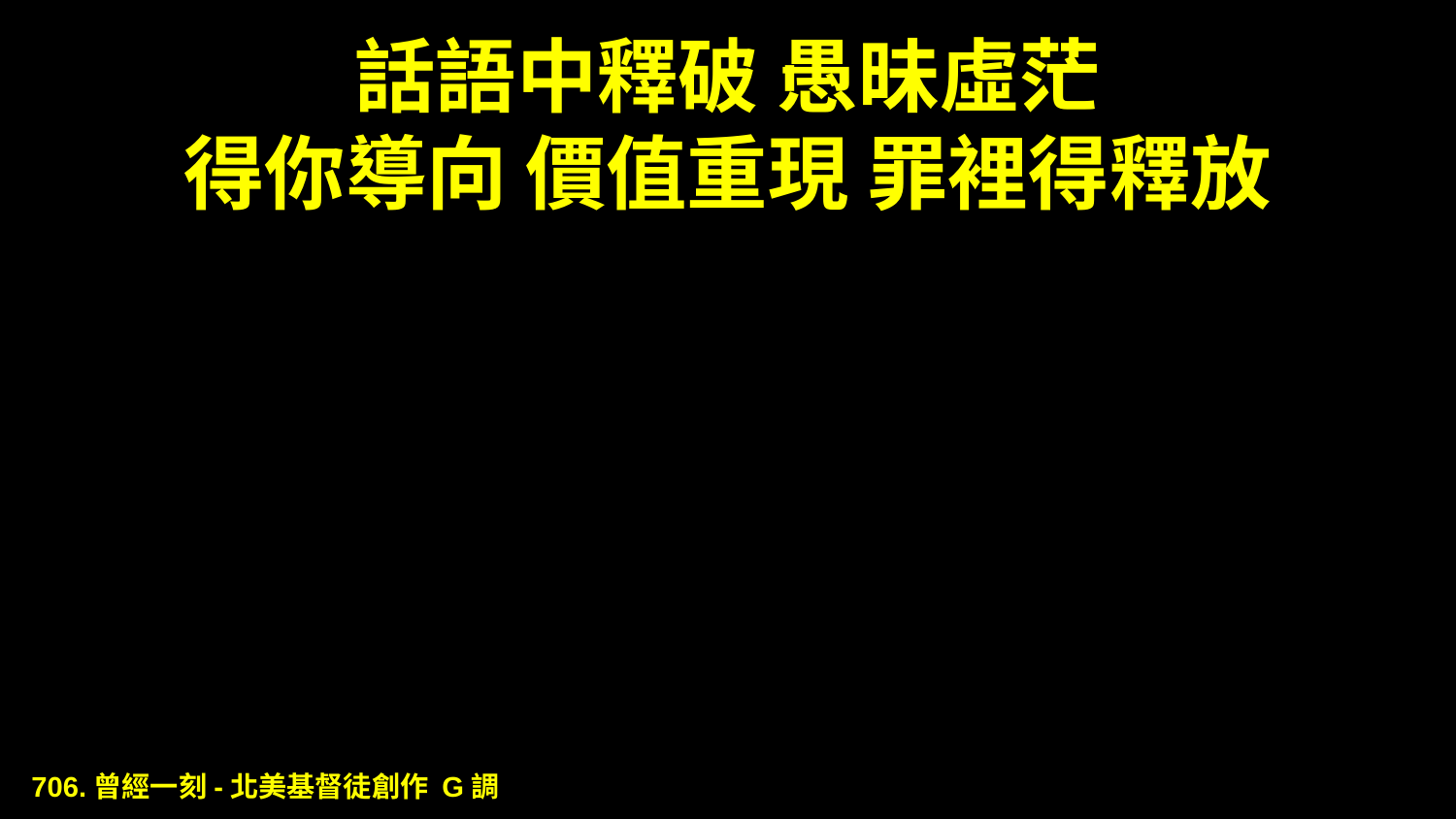

# 話語中釋破 愚昧虛茫 得你導向 價值重現 罪裡得釋放
706.曾經一刻-北美基督徒創作 G調